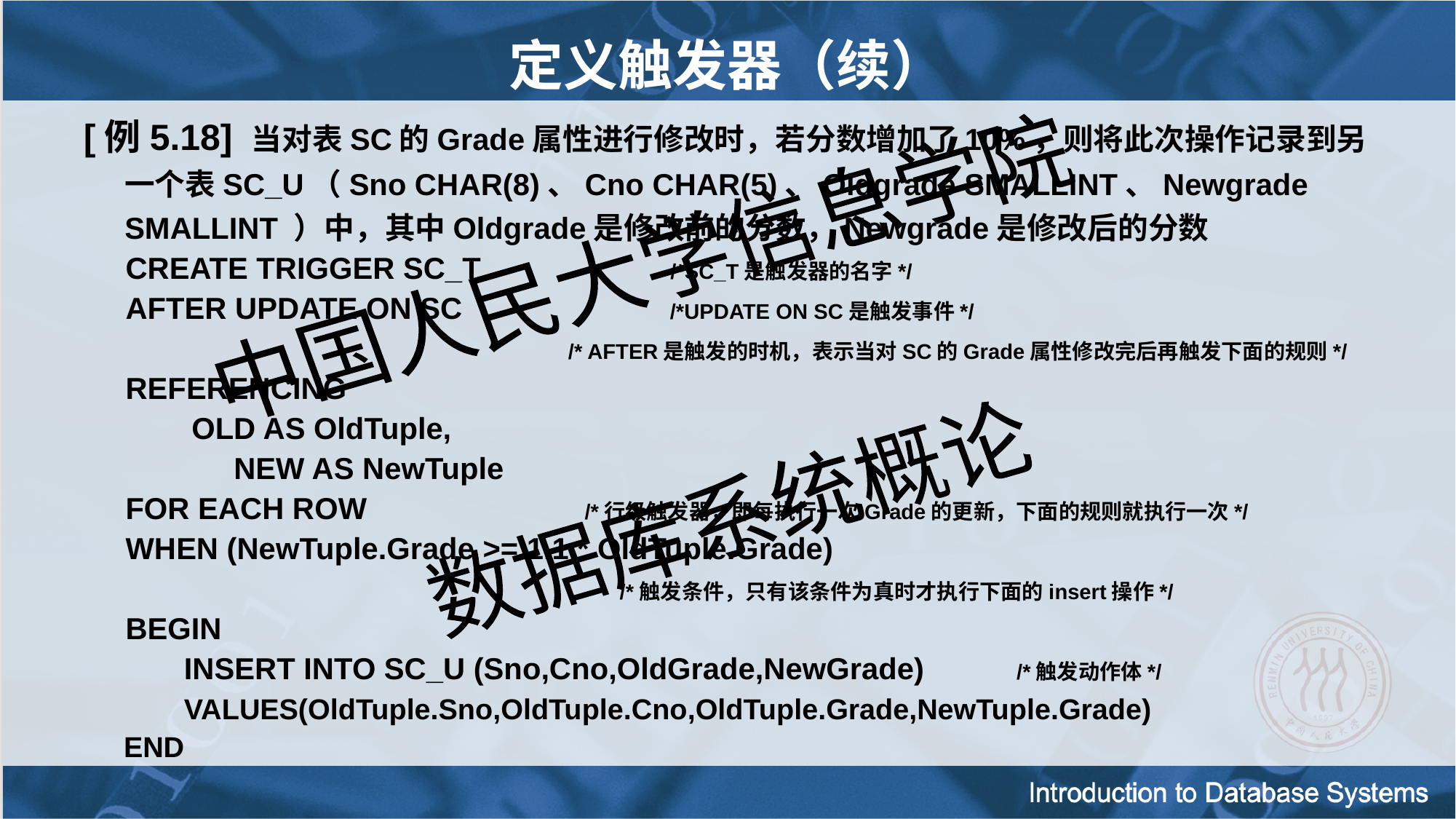

定义触发器（续）
[例5.18] 当对表SC的Grade属性进行修改时，若分数增加了10%，则将此次操作记录到另一个表SC_U（Sno CHAR(8)、Cno CHAR(5)、Oldgrade SMALLINT、Newgrade SMALLINT ）中，其中Oldgrade是修改前的分数，Newgrade是修改后的分数
     CREATE TRIGGER SC_T		/*SC_T是触发器的名字*/
     AFTER UPDATE ON SC    	             /*UPDATE ON SC是触发事件*/
	                                                     /* AFTER是触发的时机，表示当对SC的Grade属性修改完后再触发下面的规则*/
     REFERENCING
	        OLD AS OldTuple,
     	NEW AS NewTuple
     FOR EACH ROW                          /*行级触发器，即每执行一次Grade的更新，下面的规则就执行一次*/
     WHEN (NewTuple.Grade >= 1.1 * OldTuple.Grade)
                                    		       /*触发条件，只有该条件为真时才执行下面的insert操作*/
     BEGIN
            INSERT INTO SC_U (Sno,Cno,OldGrade,NewGrade)           /*触发动作体*/
            VALUES(OldTuple.Sno,OldTuple.Cno,OldTuple.Grade,NewTuple.Grade)
     END